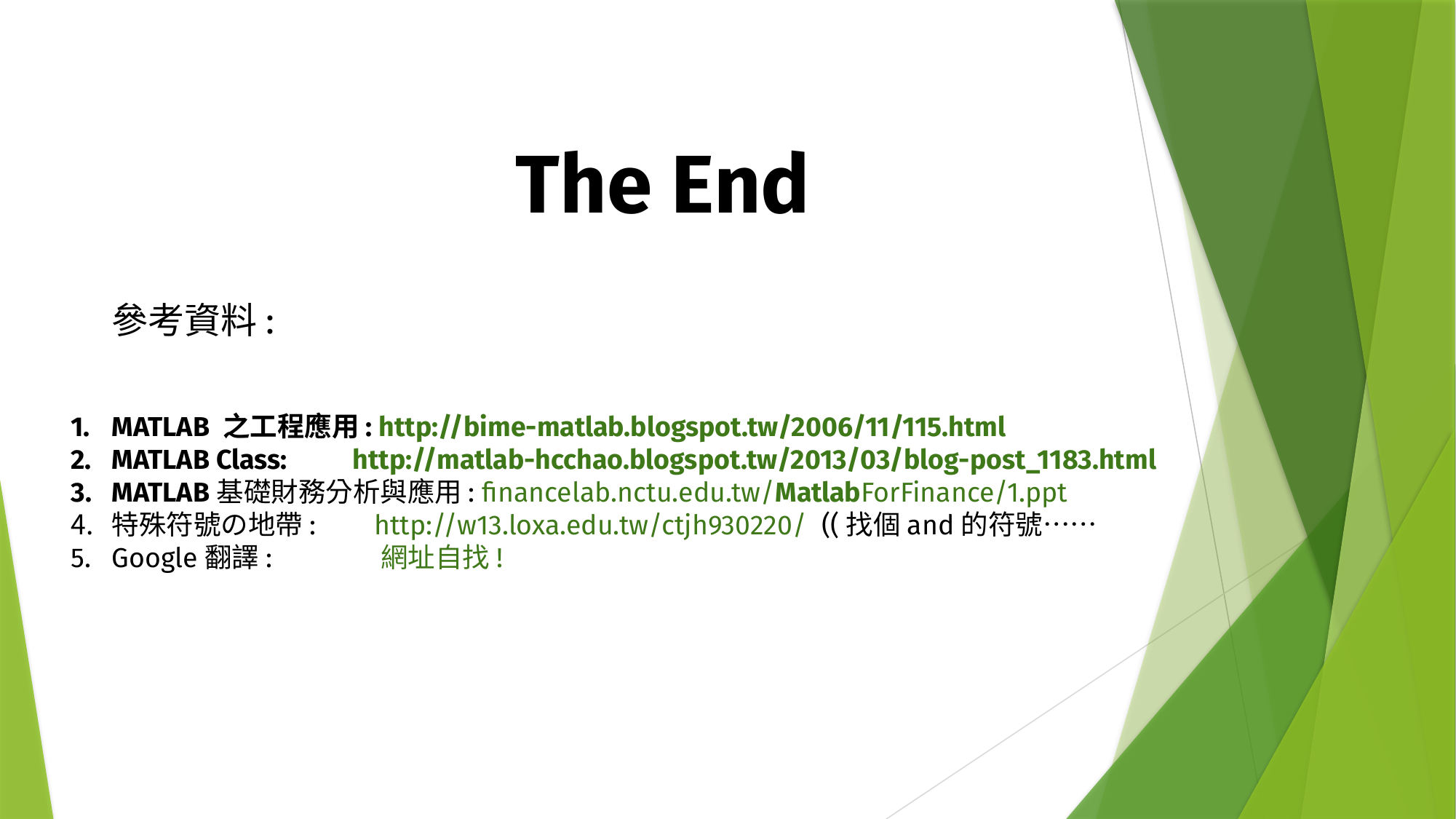

The End
參考資料:
MATLAB 之工程應用: http://bime-matlab.blogspot.tw/2006/11/115.html
MATLAB Class:          http://matlab-hcchao.blogspot.tw/2013/03/blog-post_1183.html
MATLAB基礎財務分析與應用: financelab.nctu.edu.tw/MatlabForFinance/1.ppt
特殊符號の地帶:        http://w13.loxa.edu.tw/ctjh930220/  ((找個and的符號……
Google翻譯:              網址自找!